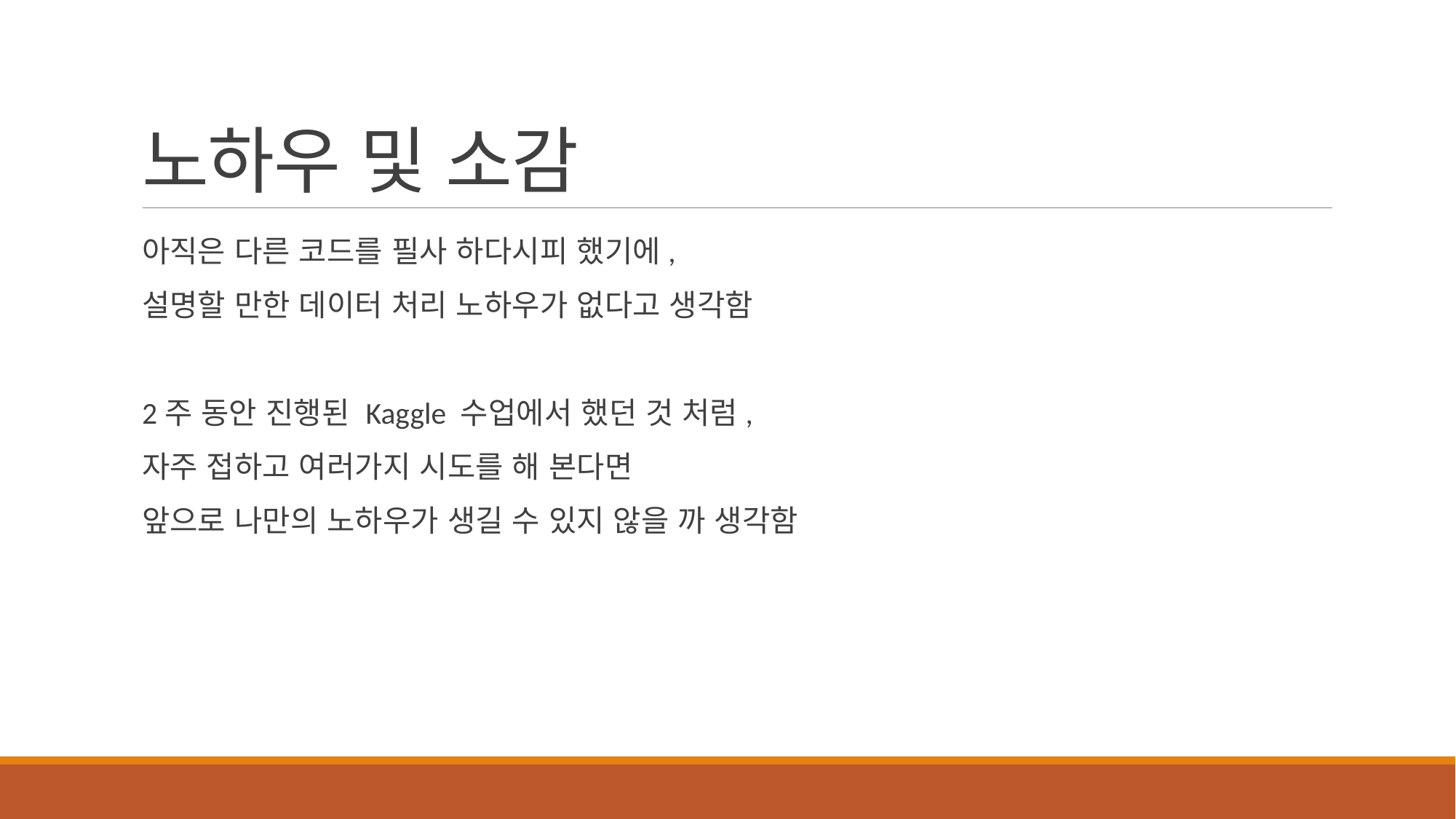

# 노하우 및 소감
아직은 다른 코드를 필사 하다시피 했기에,
설명할 만한 데이터 처리 노하우가 없다고 생각함

2주 동안 진행된 Kaggle 수업에서 했던 것 처럼,
자주 접하고 여러가지 시도를 해 본다면
앞으로 나만의 노하우가 생길 수 있지 않을 까 생각함